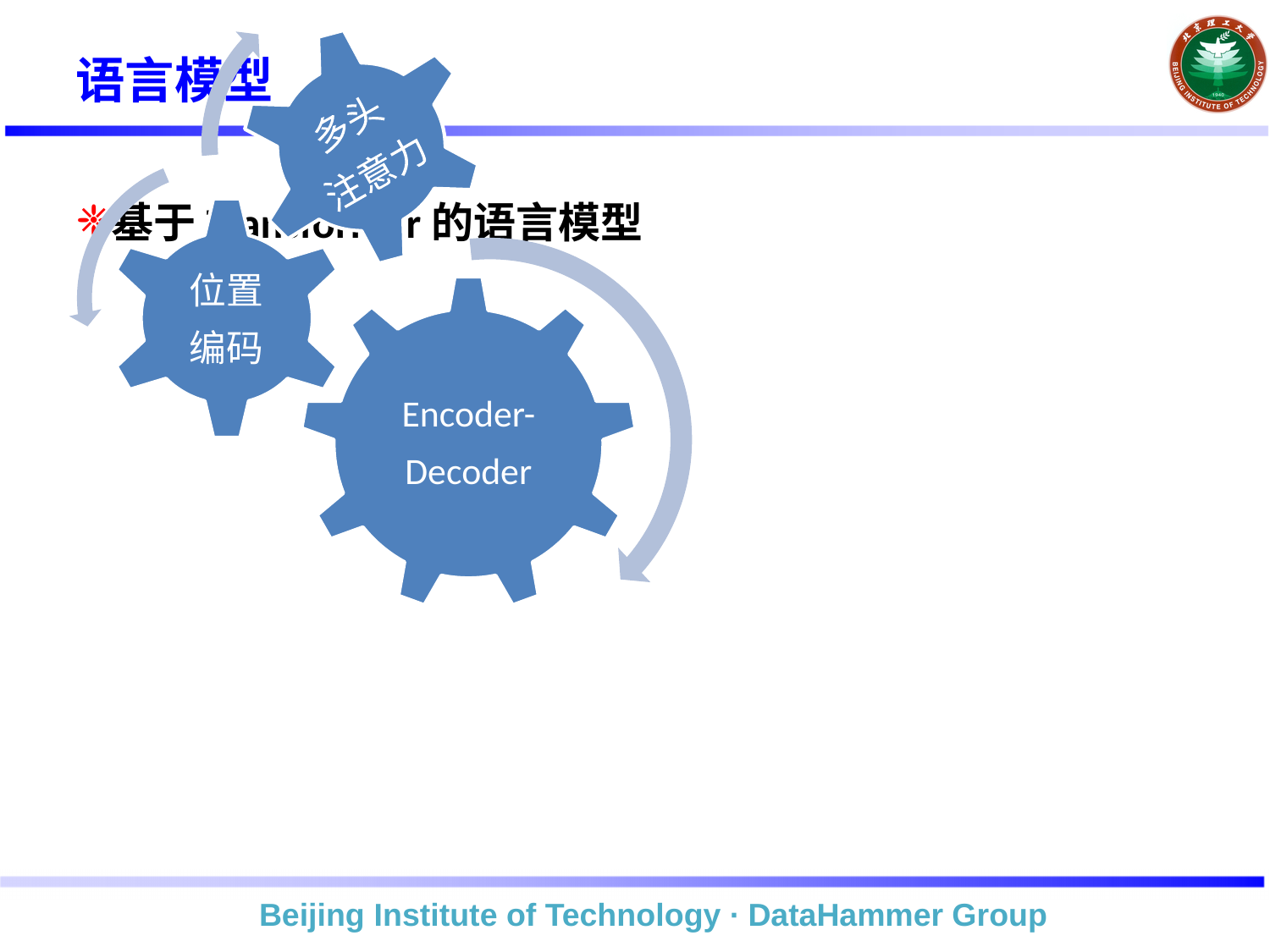

# 语言模型
基于Transformer的语言模型

Encoder-
Decoder
位置
编码
多头
注意力